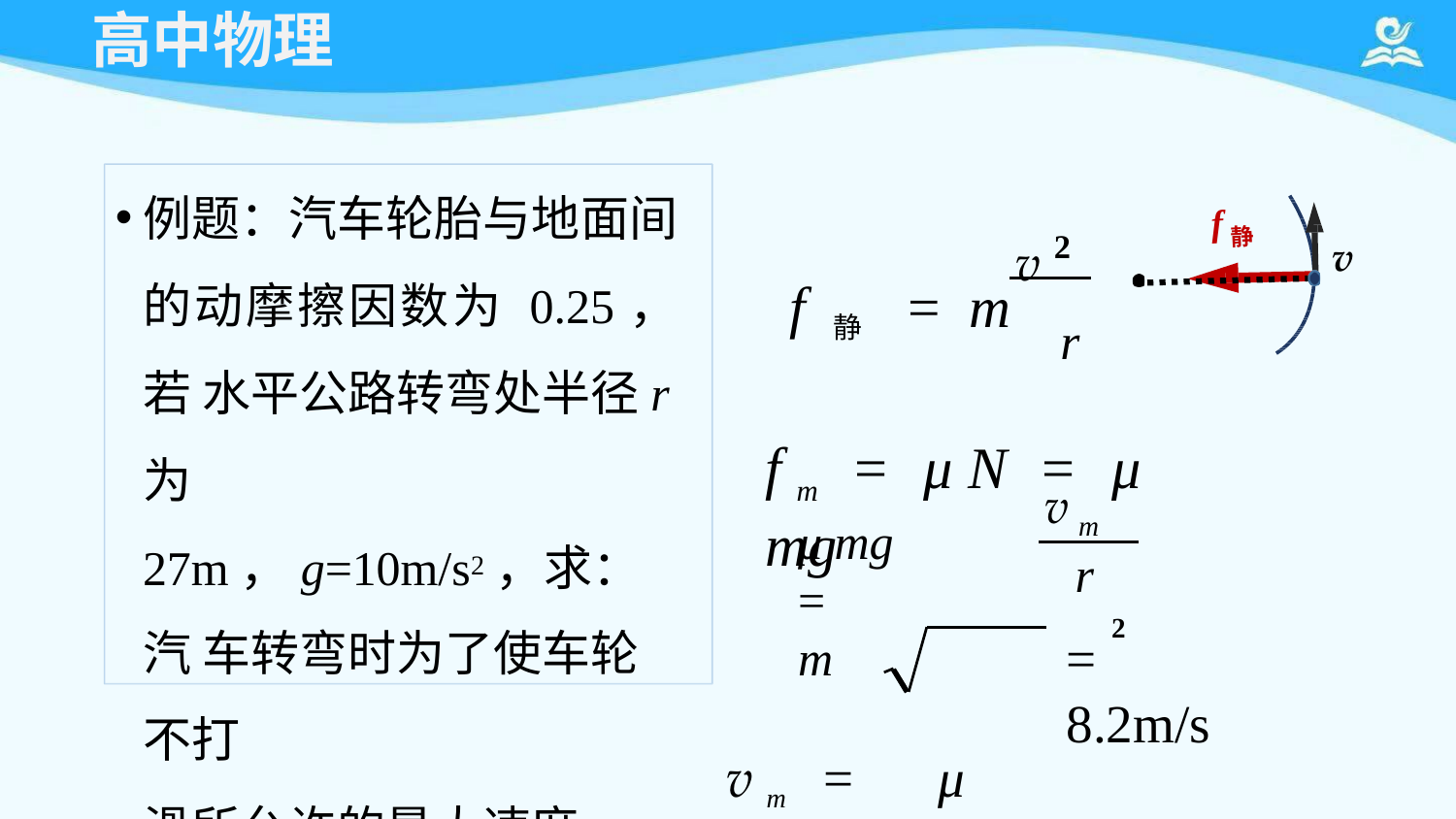

# 高中物理
例题：汽车轮胎与地面间 的动摩擦因数为 0.25，若 水平公路转弯处半径r为
27m，g=10m/s2，求：汽 车转弯时为了使车轮不打
滑所允许的最大速度vm

v 2

f
静
v
f 静	=	m	r
f m	=	μ N	=	μ mg
2

v
m
μ mg	=	m

v m	=	μ gr
r
=	8.2m/s